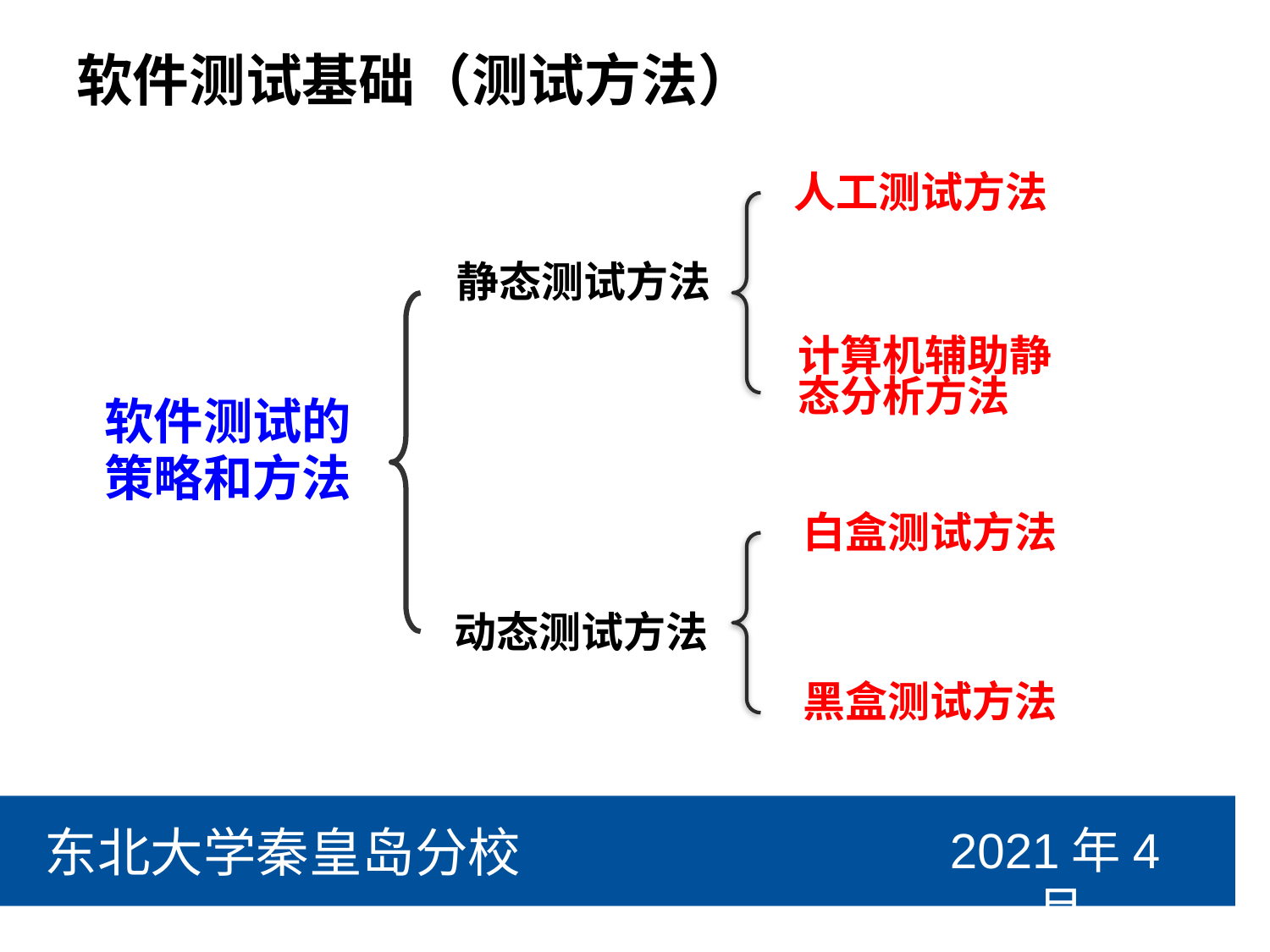

# 软件测试基础（测试方法）
人工测试方法

静态测试方法

计算机辅助静
态分析方法
软件测试的
策略和方法
白盒测试方法

动态测试方法
黑盒测试方法